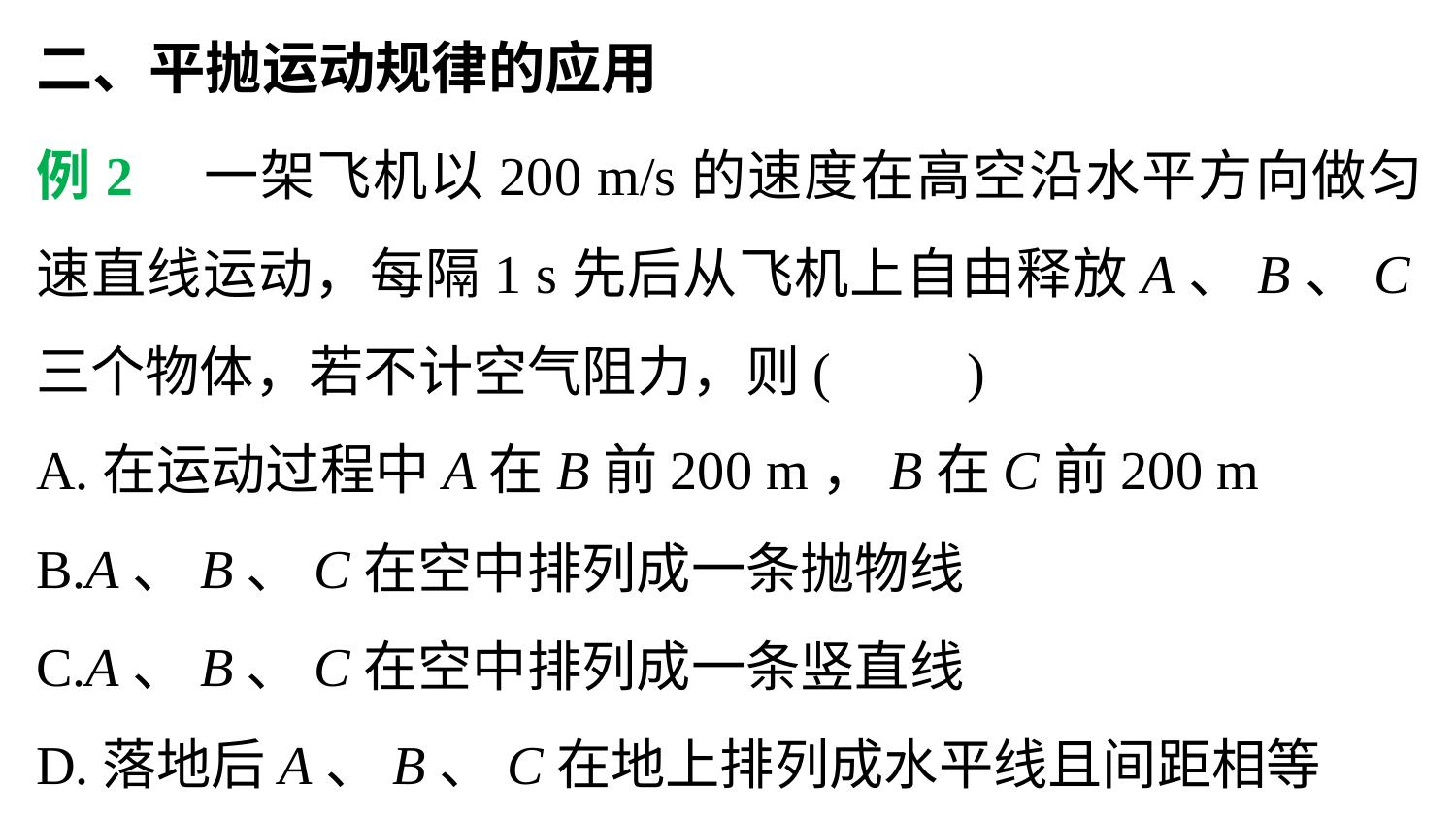

二、平抛运动规律的应用
例2　一架飞机以200 m/s的速度在高空沿水平方向做匀速直线运动，每隔1 s先后从飞机上自由释放A、B、C三个物体，若不计空气阻力，则(　　)
A.在运动过程中A在B前200 m，B在C前200 m
B.A、B、C在空中排列成一条抛物线
C.A、B、C在空中排列成一条竖直线
D.落地后A、B、C在地上排列成水平线且间距相等